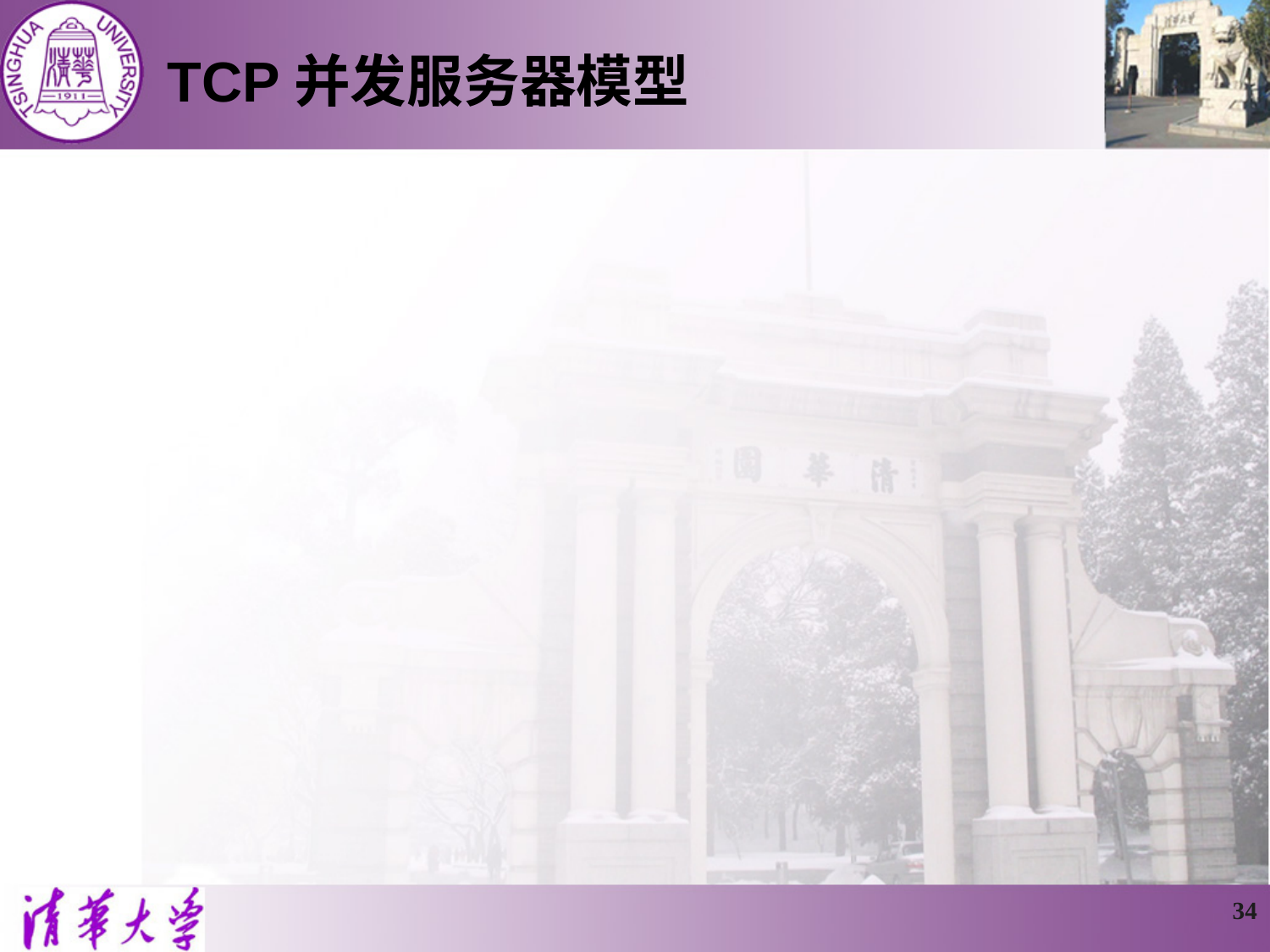

# TCP并发服务器模型
多路复用I/O模型：适合TCP或者UDP协议
服务器处理过程：
设置读和写描述符集合，其中读描述符集合包括侦听socket
调用select测试socket描述符是否就绪
侦听socket就绪则接收新连接
其他socket就绪则执行读写操作
重复步骤1－4
34